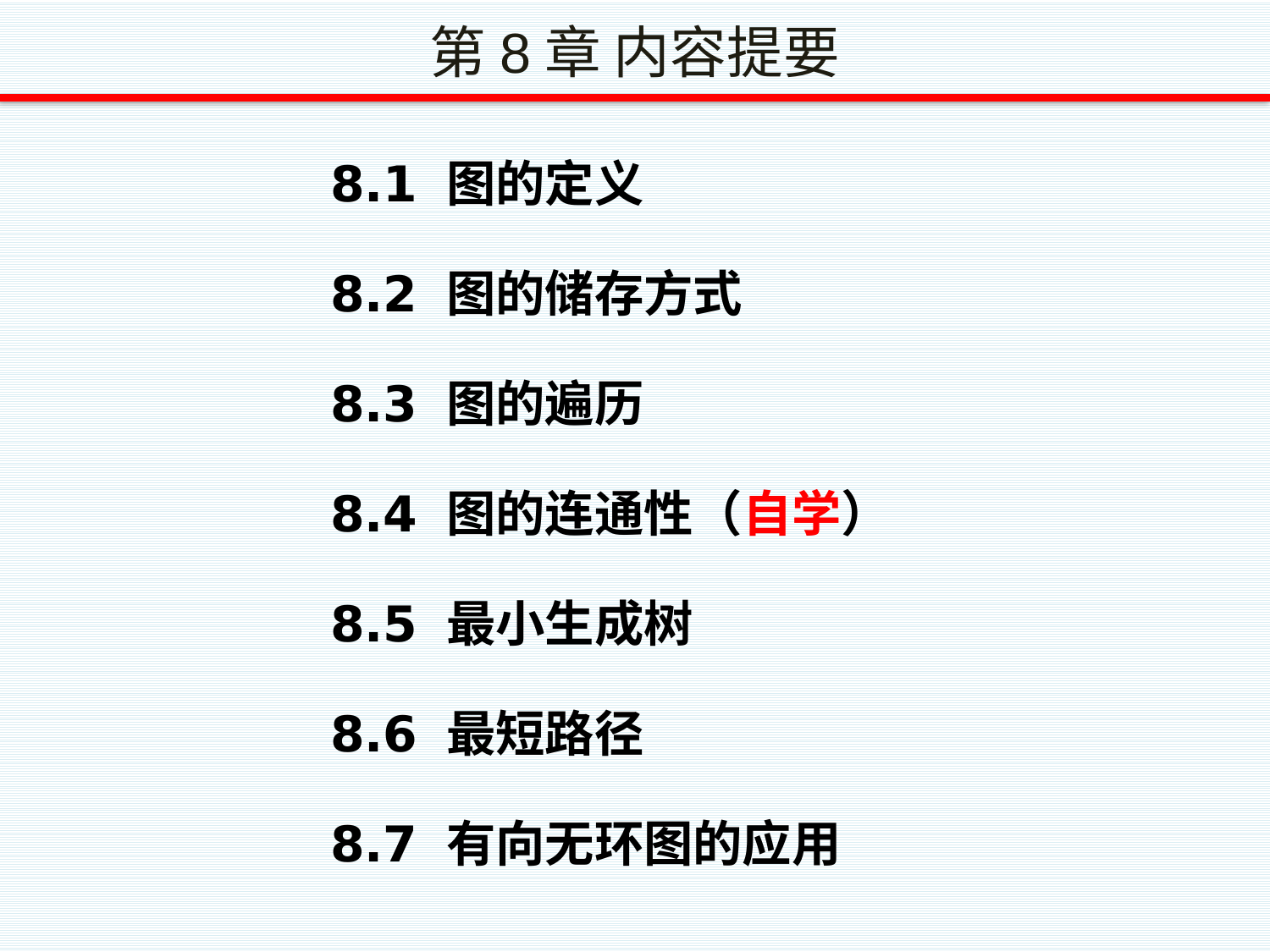

第8章 内容提要
8.1 图的定义
8.2 图的储存方式
8.3 图的遍历
8.4 图的连通性（自学）
8.5 最小生成树
8.6 最短路径
8.7 有向无环图的应用